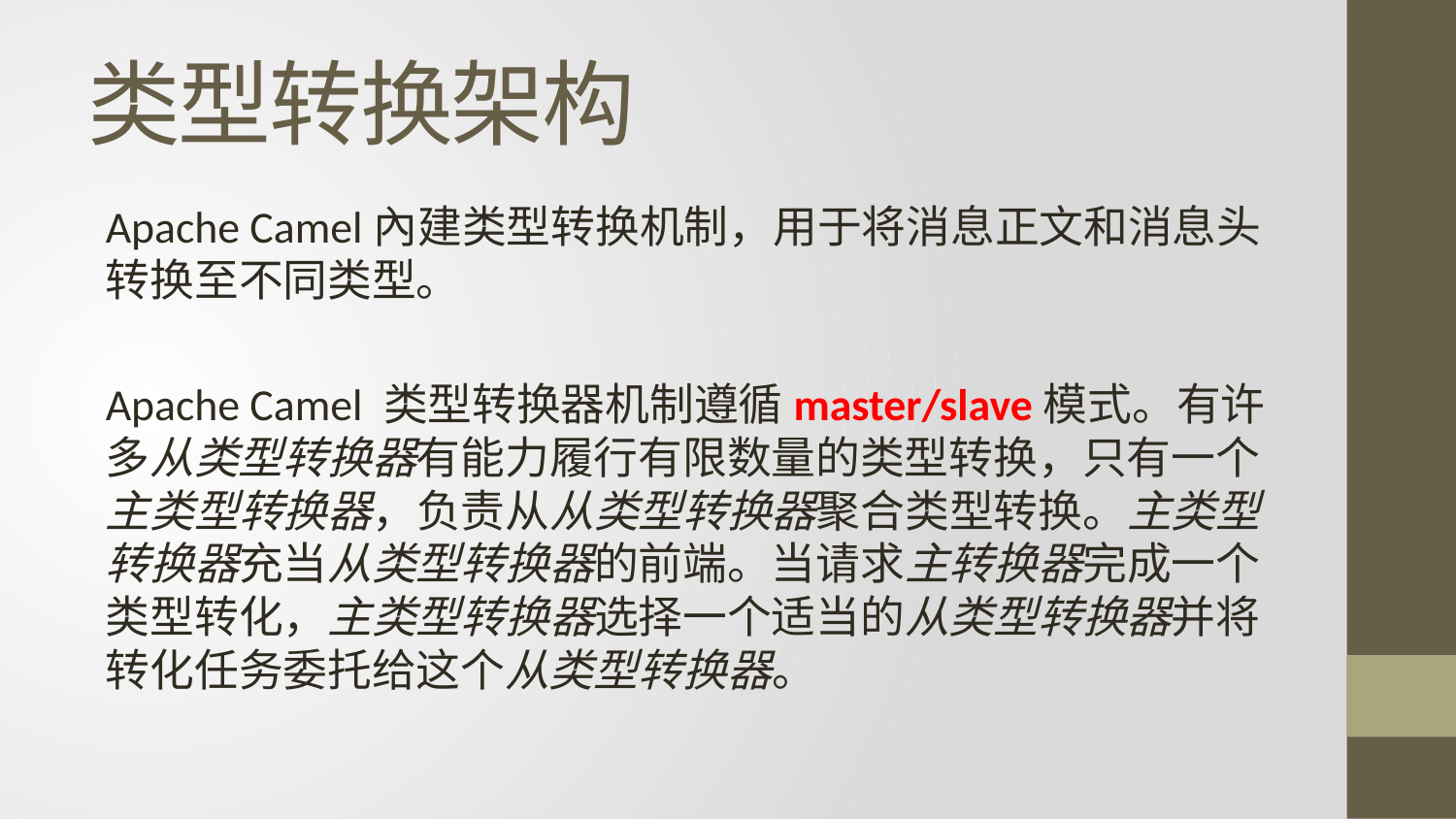

# 类型转换架构
Apache Camel內建类型转换机制，用于将消息正文和消息头转换至不同类型。

Apache Camel 类型转换器机制遵循master/slave模式。有许多从类型转换器有能力履行有限数量的类型转换，只有一个主类型转换器，负责从从类型转换器聚合类型转换。主类型转换器充当从类型转换器的前端。当请求主转换器完成一个类型转化，主类型转换器选择一个适当的从类型转换器并将转化任务委托给这个从类型转换器。